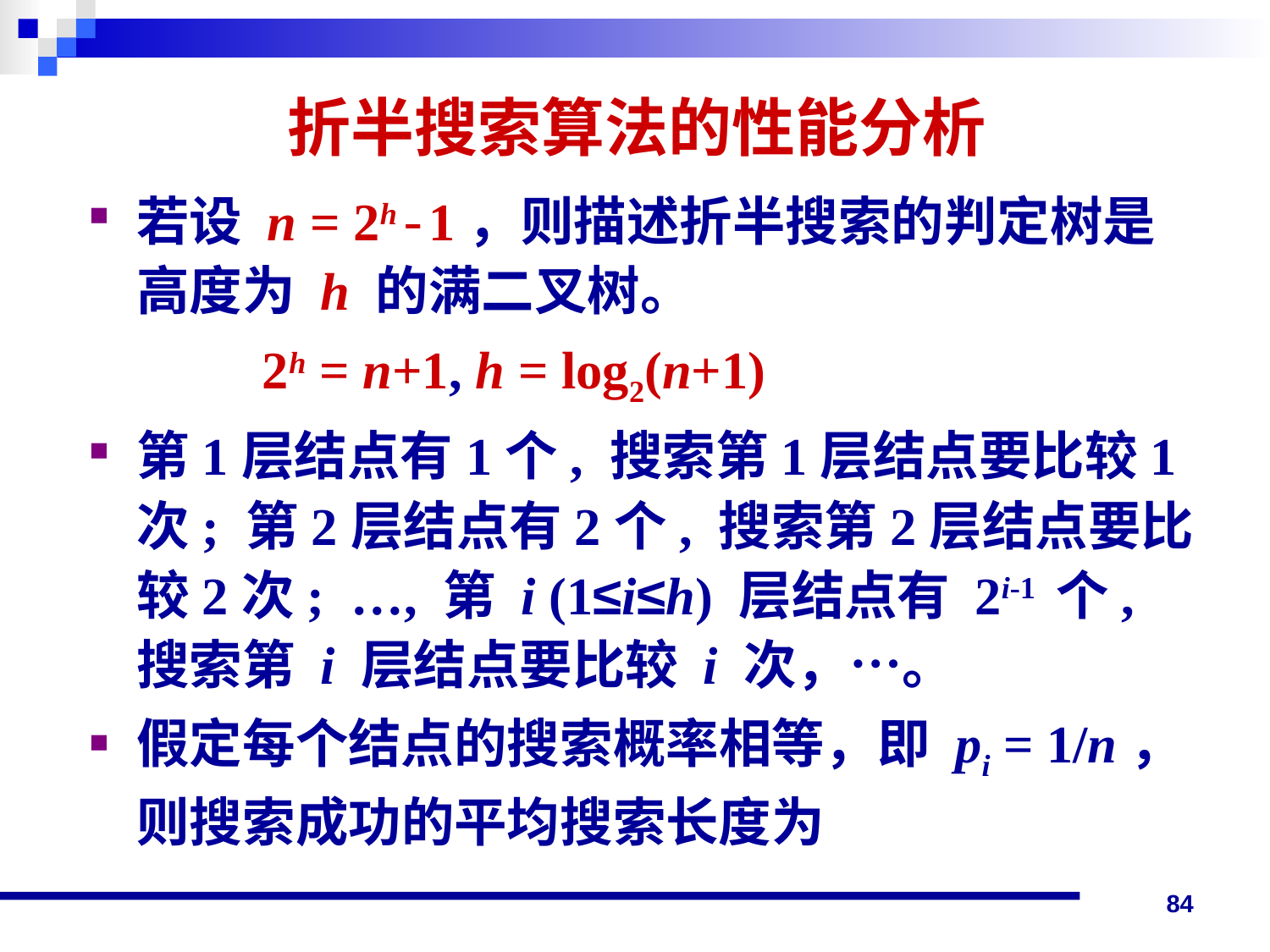

# 折半搜索算法的性能分析
若设 n = 2h-1，则描述折半搜索的判定树是高度为 h 的满二叉树。
             2h = n+1, h = log2(n+1)
第1层结点有1个, 搜索第1层结点要比较1次; 第2层结点有2个, 搜索第2层结点要比较2次;  …, 第 i (1≤i≤h) 层结点有 2i-1 个, 搜索第 i 层结点要比较 i 次，…。
假定每个结点的搜索概率相等，即 pi = 1/n，则搜索成功的平均搜索长度为
84